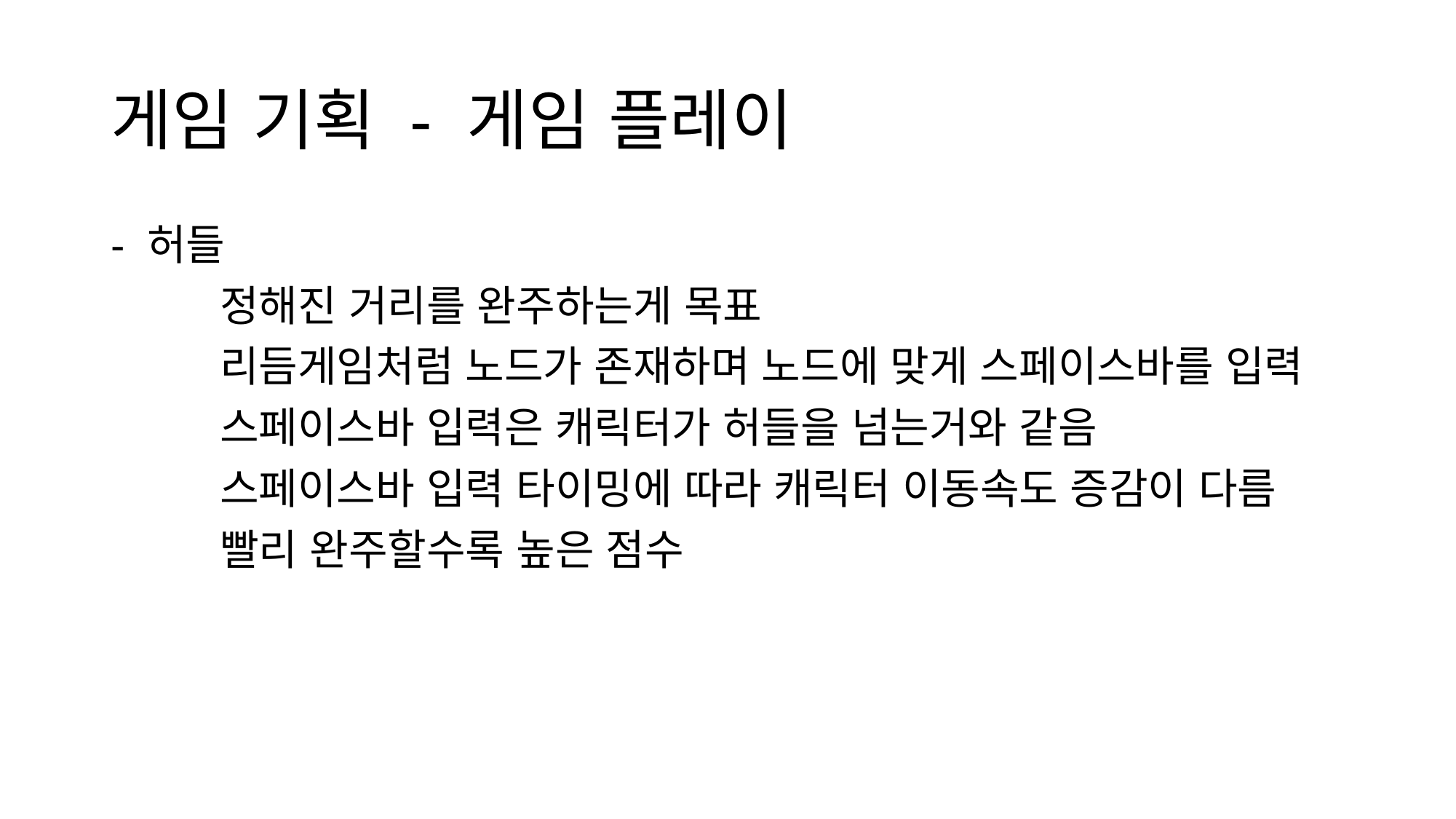

# 게임 기획 - 게임 플레이
- 허들
	정해진 거리를 완주하는게 목표
	리듬게임처럼 노드가 존재하며 노드에 맞게 스페이스바를 입력
	스페이스바 입력은 캐릭터가 허들을 넘는거와 같음
	스페이스바 입력 타이밍에 따라 캐릭터 이동속도 증감이 다름
	빨리 완주할수록 높은 점수